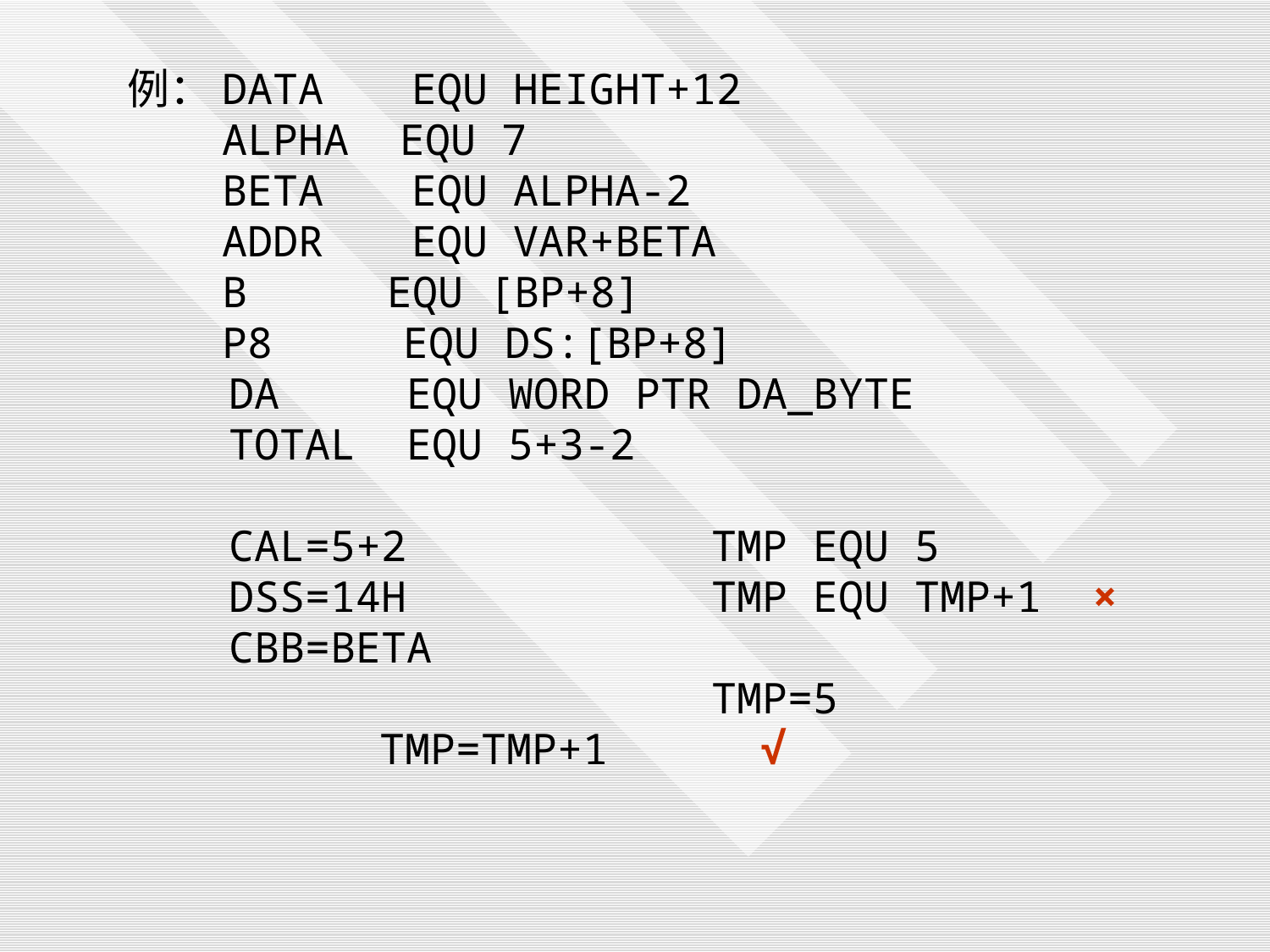

例：DATA 　EQU HEIGHT+12 　　
　　ALPHA  EQU 7 　
　　BETA 　EQU ALPHA-2 　　　　
　　ADDR 　EQU VAR+BETA 　
　　B 　　 EQU [BP+8] 　　　
　　P8 　　EQU DS:[BP+8]
    DA     EQU WORD PTR DA_BYTE
    TOTAL  EQU 5+3-2

    CAL=5+2            TMP EQU 5
    DSS=14H            TMP EQU TMP+1  ×
    CBB=BETA
                       TMP=5
　                     TMP=TMP+1      √